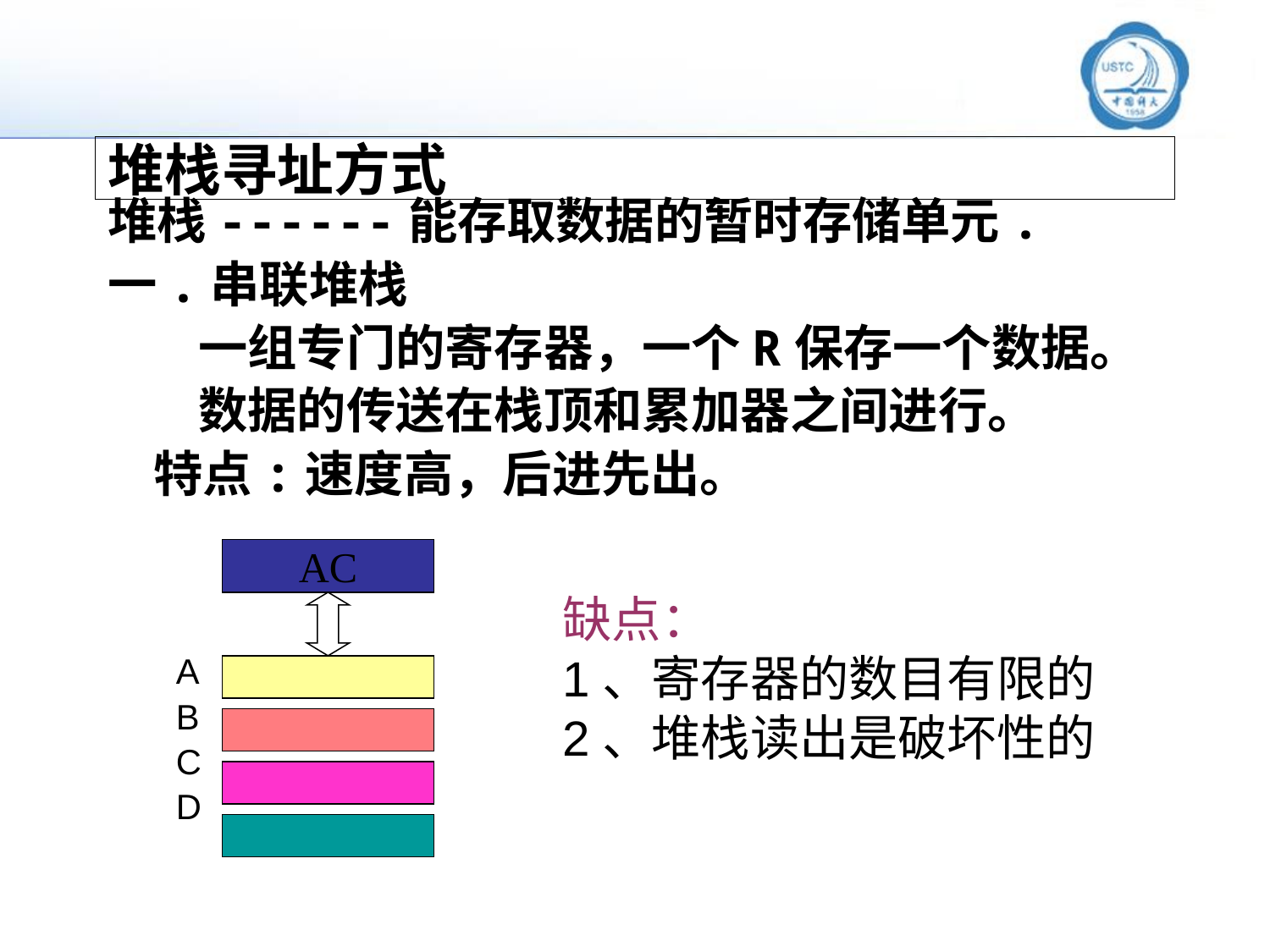

# 堆栈寻址方式
堆栈------能存取数据的暂时存储单元.
一.串联堆栈
       一组专门的寄存器，一个R保存一个数据。
       数据的传送在栈顶和累加器之间进行。
   特点:速度高，后进先出。

       A
       B
       C
       D
AC

缺点：
1、寄存器的数目有限的
2、堆栈读出是破坏性的